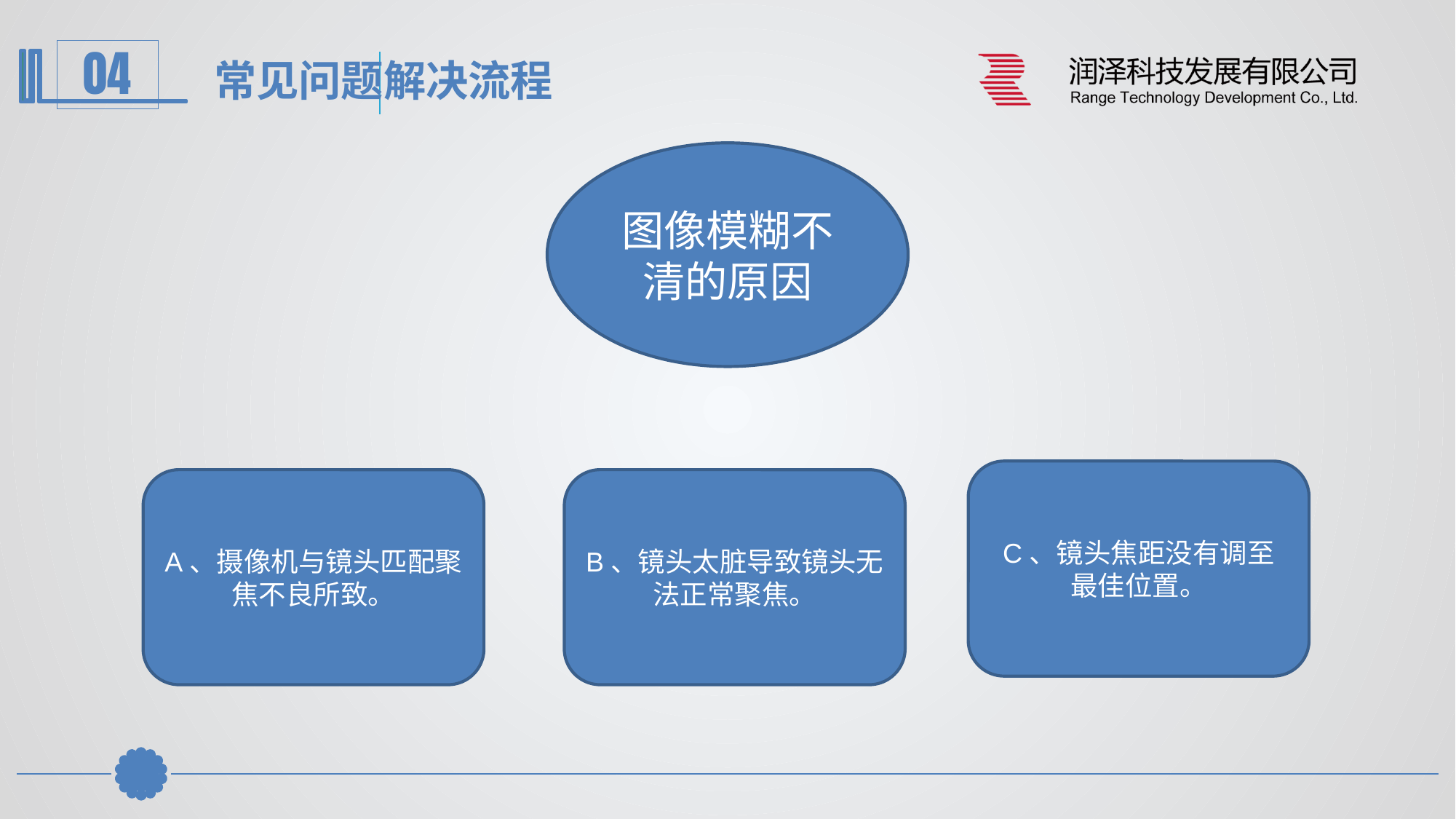

常见问题解决流程
图像模糊不清的原因
C、镜头焦距没有调至最佳位置。
A、摄像机与镜头匹配聚焦不良所致。
B、镜头太脏导致镜头无法正常聚焦。
9